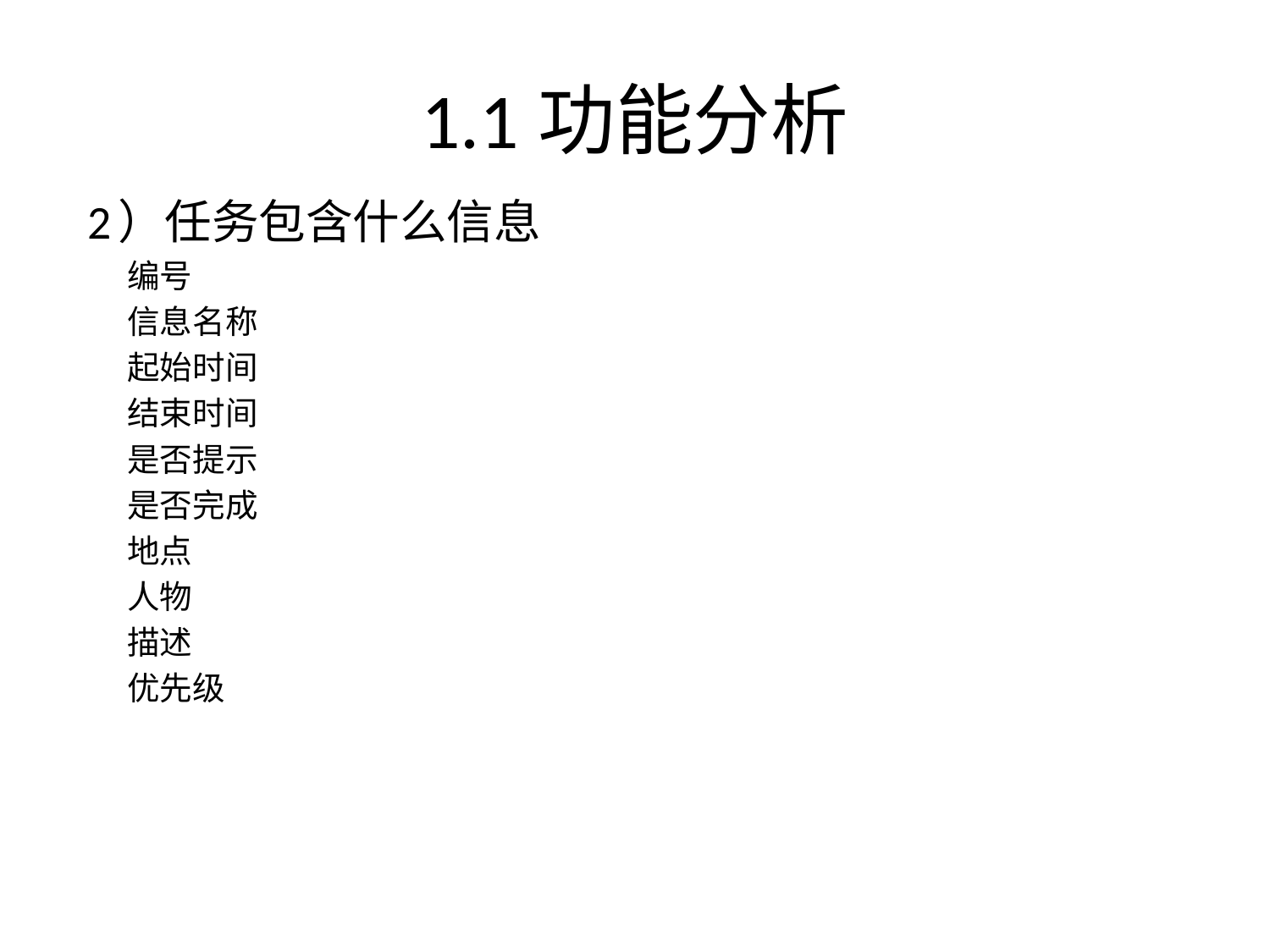

# 1.1功能分析
2）任务包含什么信息
	编号
	信息名称
	起始时间
	结束时间
	是否提示
	是否完成
	地点
	人物
	描述
	优先级